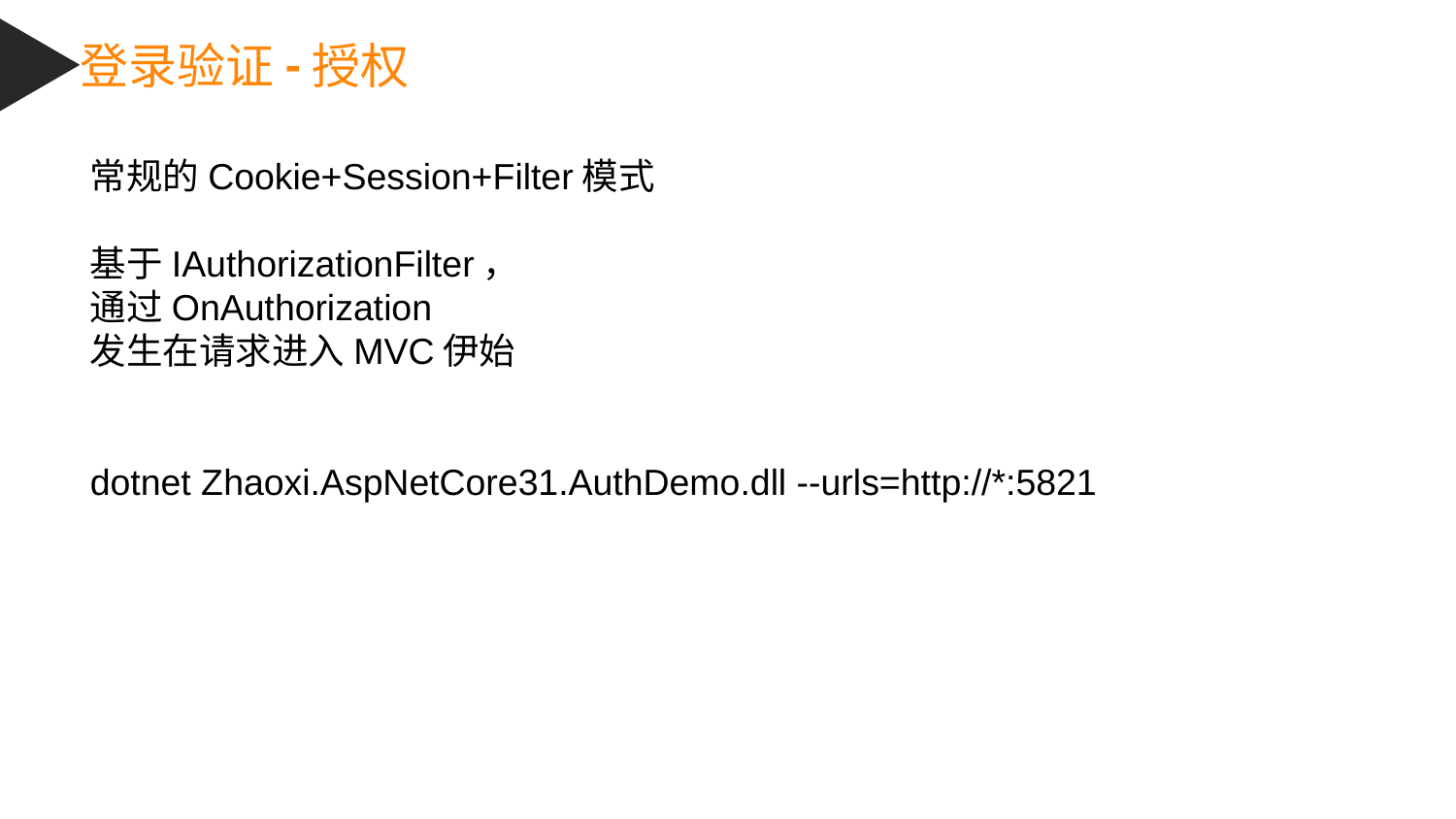

登录验证-授权
常规的Cookie+Session+Filter模式

基于IAuthorizationFilter，
通过OnAuthorization
发生在请求进入MVC伊始

dotnet Zhaoxi.AspNetCore31.AuthDemo.dll --urls=http://*:5821